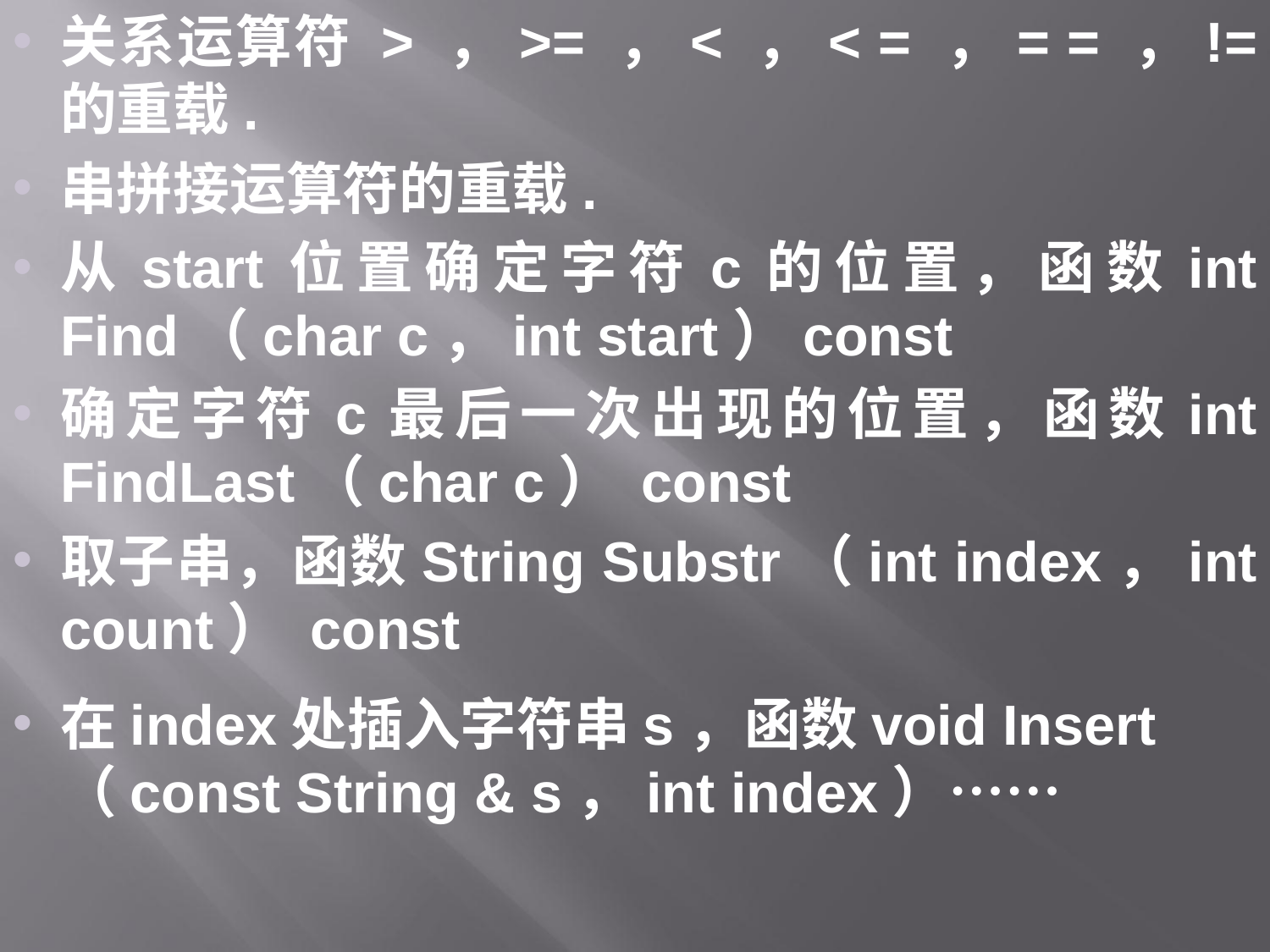

关系运算符 > ，>= ，< ，< = ，= = ，!= 的重载.
串拼接运算符的重载.
从start位置确定字符c的位置，函数int Find（char c，int start）const
确定字符c最后一次出现的位置，函数int FindLast（char c） const
取子串，函数String Substr（int index，int count） const
在index处插入字符串s，函数void Insert（const String & s，int index）……